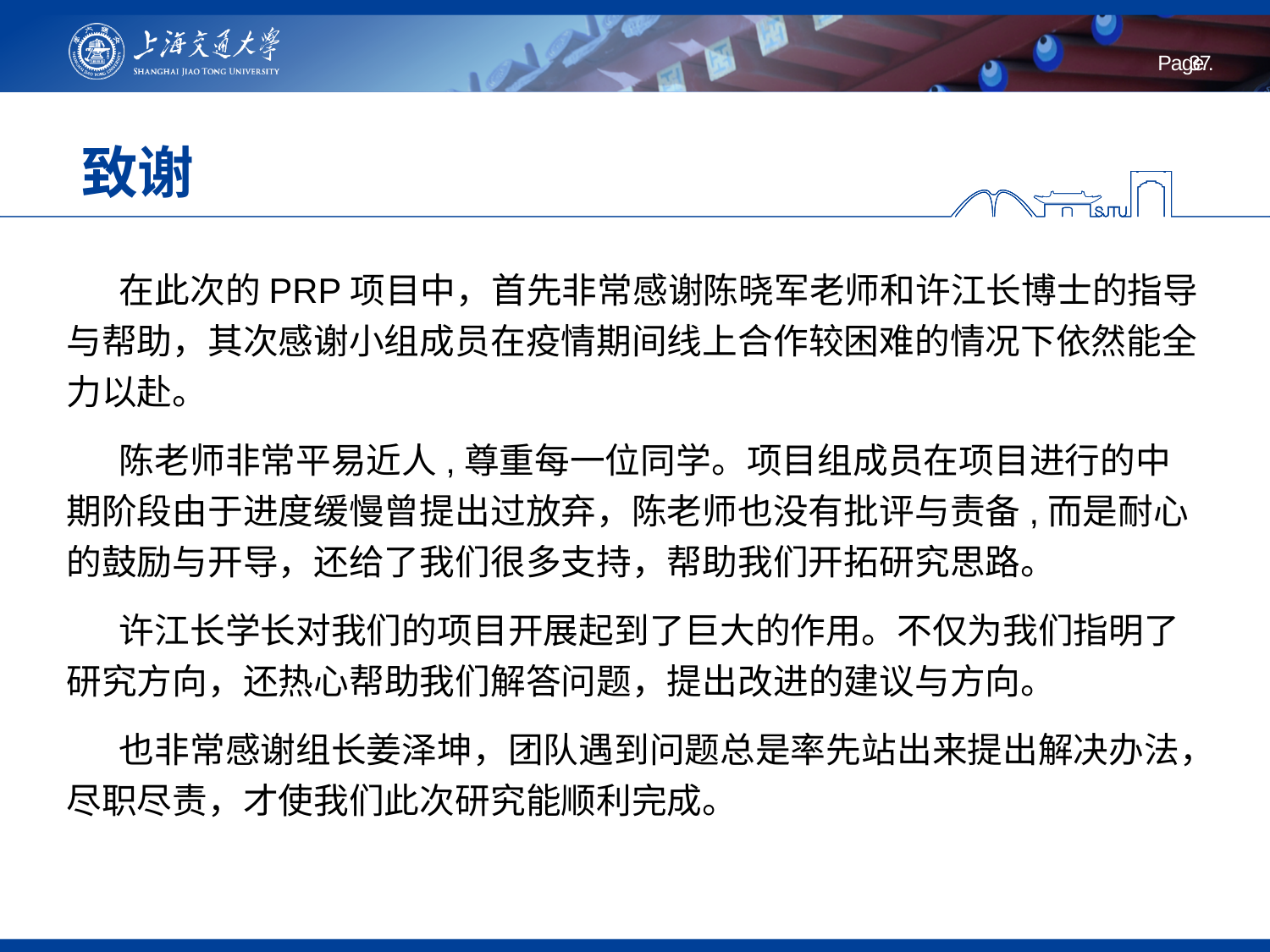

# 致谢
在此次的PRP项目中，首先非常感谢陈晓军老师和许江长博士的指导与帮助，其次感谢小组成员在疫情期间线上合作较困难的情况下依然能全力以赴。
陈老师非常平易近人,尊重每一位同学。项目组成员在项目进行的中期阶段由于进度缓慢曾提出过放弃，陈老师也没有批评与责备,而是耐心的鼓励与开导，还给了我们很多支持，帮助我们开拓研究思路。
许江长学长对我们的项目开展起到了巨大的作用。不仅为我们指明了研究方向，还热心帮助我们解答问题，提出改进的建议与方向。
也非常感谢组长姜泽坤，团队遇到问题总是率先站出来提出解决办法，尽职尽责，才使我们此次研究能顺利完成。